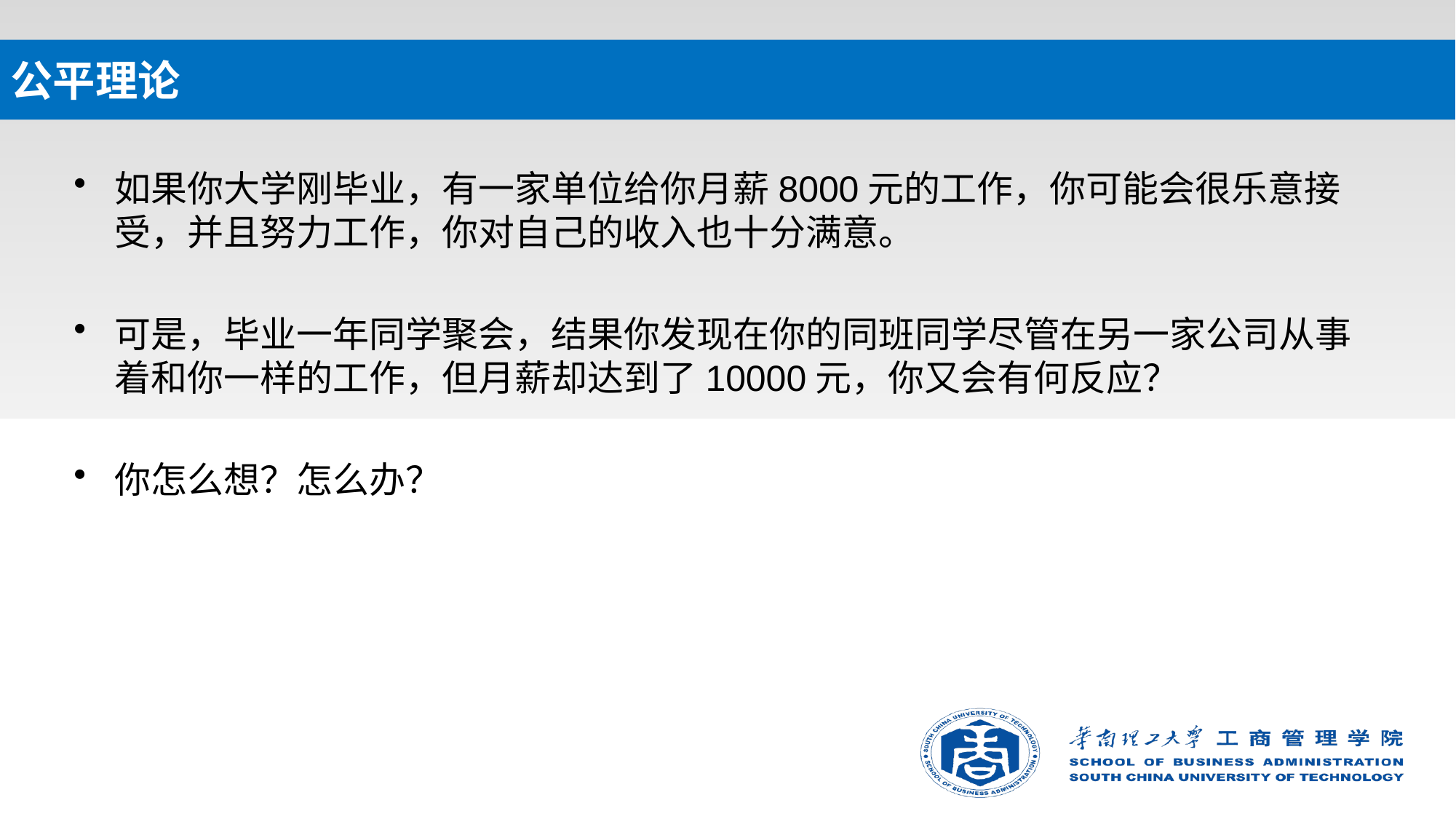

# 公平理论
如果你大学刚毕业，有一家单位给你月薪8000元的工作，你可能会很乐意接受，并且努力工作，你对自己的收入也十分满意。

可是，毕业一年同学聚会，结果你发现在你的同班同学尽管在另一家公司从事着和你一样的工作，但月薪却达到了10000元，你又会有何反应？

你怎么想？怎么办？